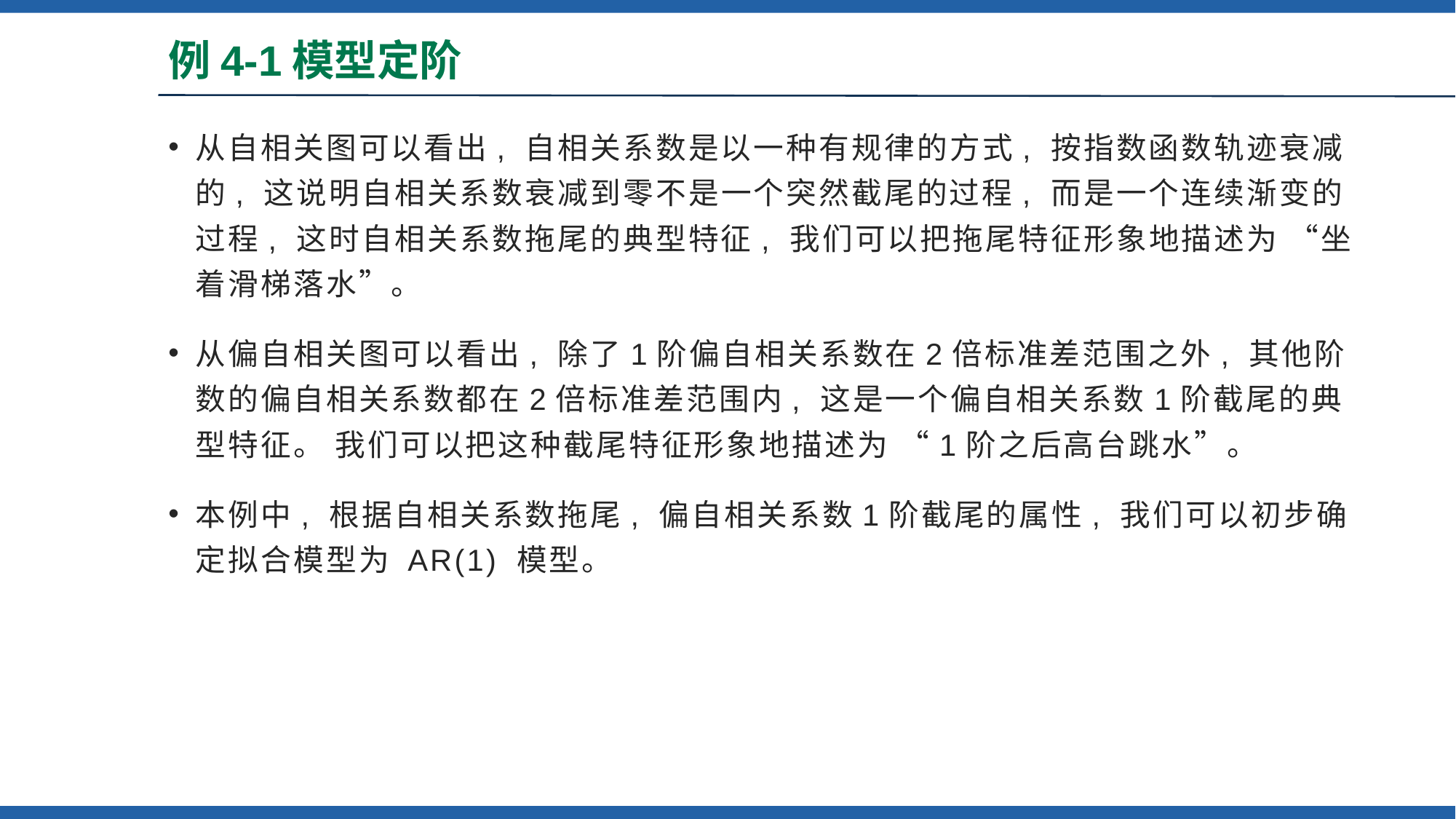

# 例4-1模型定阶
从自相关图可以看出, 自相关系数是以一种有规律的方式, 按指数函数轨迹衰减的, 这说明自相关系数衰减到零不是一个突然截尾的过程, 而是一个连续渐变的过程, 这时自相关系数拖尾的典型特征, 我们可以把拖尾特征形象地描述为 “坐着滑梯落水”。
从偏自相关图可以看出, 除了1阶偏自相关系数在2倍标准差范围之外, 其他阶数的偏自相关系数都在2倍标准差范围内, 这是一个偏自相关系数1阶截尾的典型特征。 我们可以把这种截尾特征形象地描述为 “1阶之后高台跳水”。
本例中, 根据自相关系数拖尾, 偏自相关系数1阶截尾的属性, 我们可以初步确定拟合模型为 AR(1) 模型。